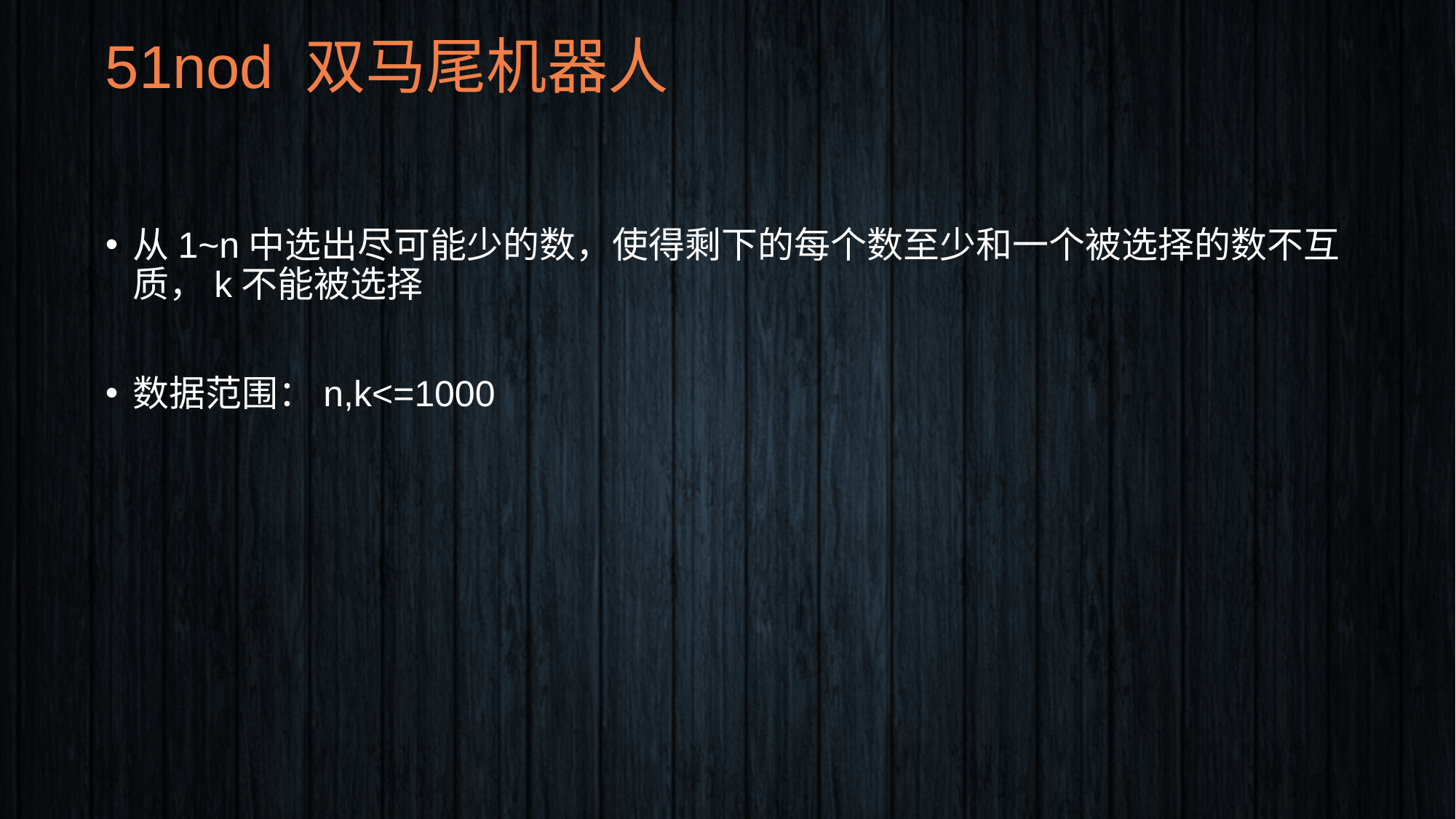

# 51nod 双马尾机器人
从1~n中选出尽可能少的数，使得剩下的每个数至少和一个被选择的数不互质，k不能被选择

数据范围：n,k<=1000